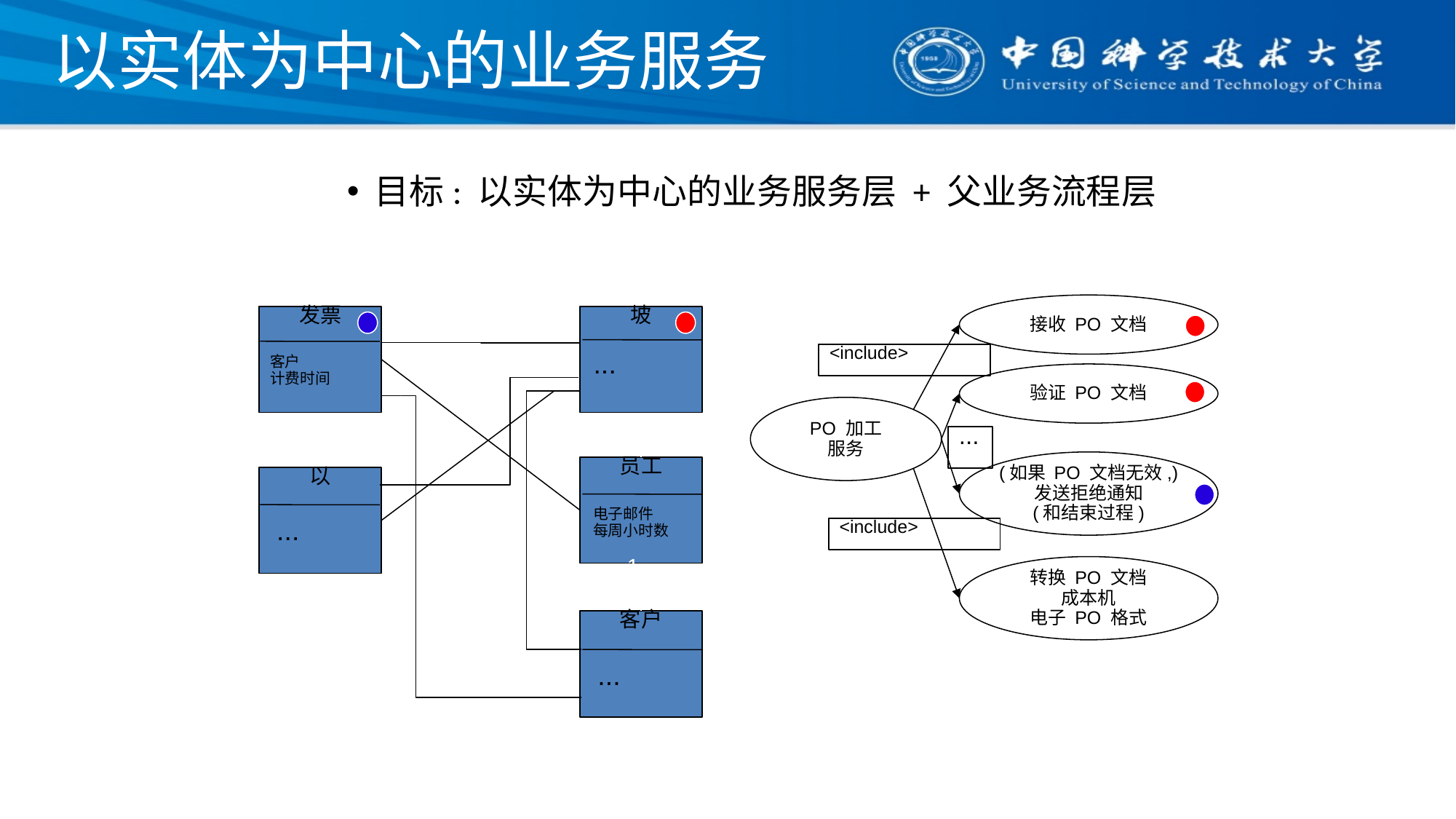

# 以实体为中心的业务服务
目标: 以实体为中心的业务服务层 + 父业务流程层
接收 PO 文档
<include>
验证 PO 文档
PO 加工
服务
...
(如果 PO 文档无效,)
发送拒绝通知
(和结束过程)
<include>
转换 PO 文档
成本机
电子 PO 格式
发票
坡
1
*

*
...
客户
计费时间
*

*

1

*
1
1
1
员工
以
*

电子邮件
每周小时数

...
1
*
客户
1

...
1